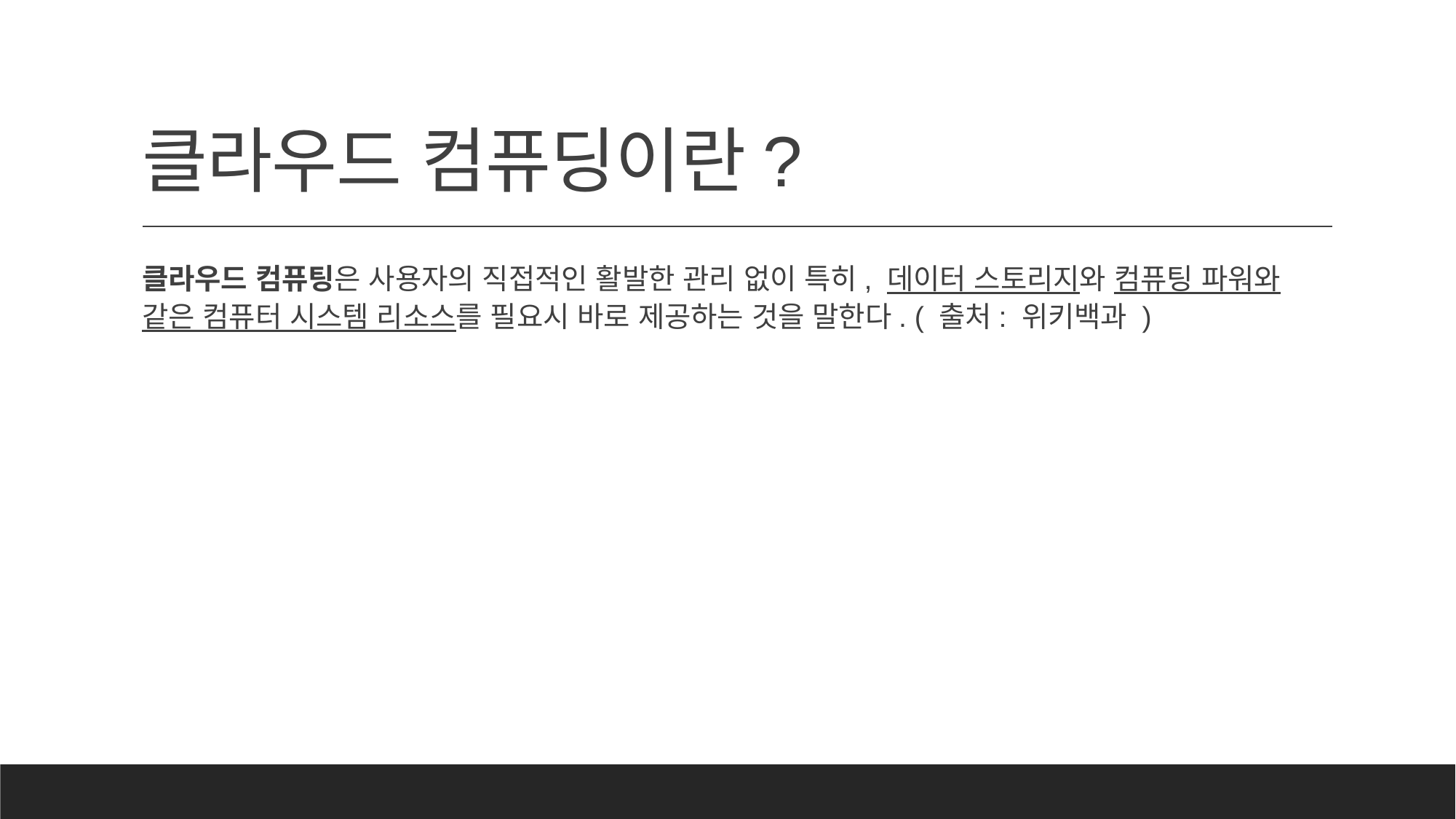

# 클라우드 컴퓨딩이란?
클라우드 컴퓨팅은 사용자의 직접적인 활발한 관리 없이 특히, 데이터 스토리지와 컴퓨팅 파워와 같은 컴퓨터 시스템 리소스를 필요시 바로 제공하는 것을 말한다. ( 출처: 위키백과 )